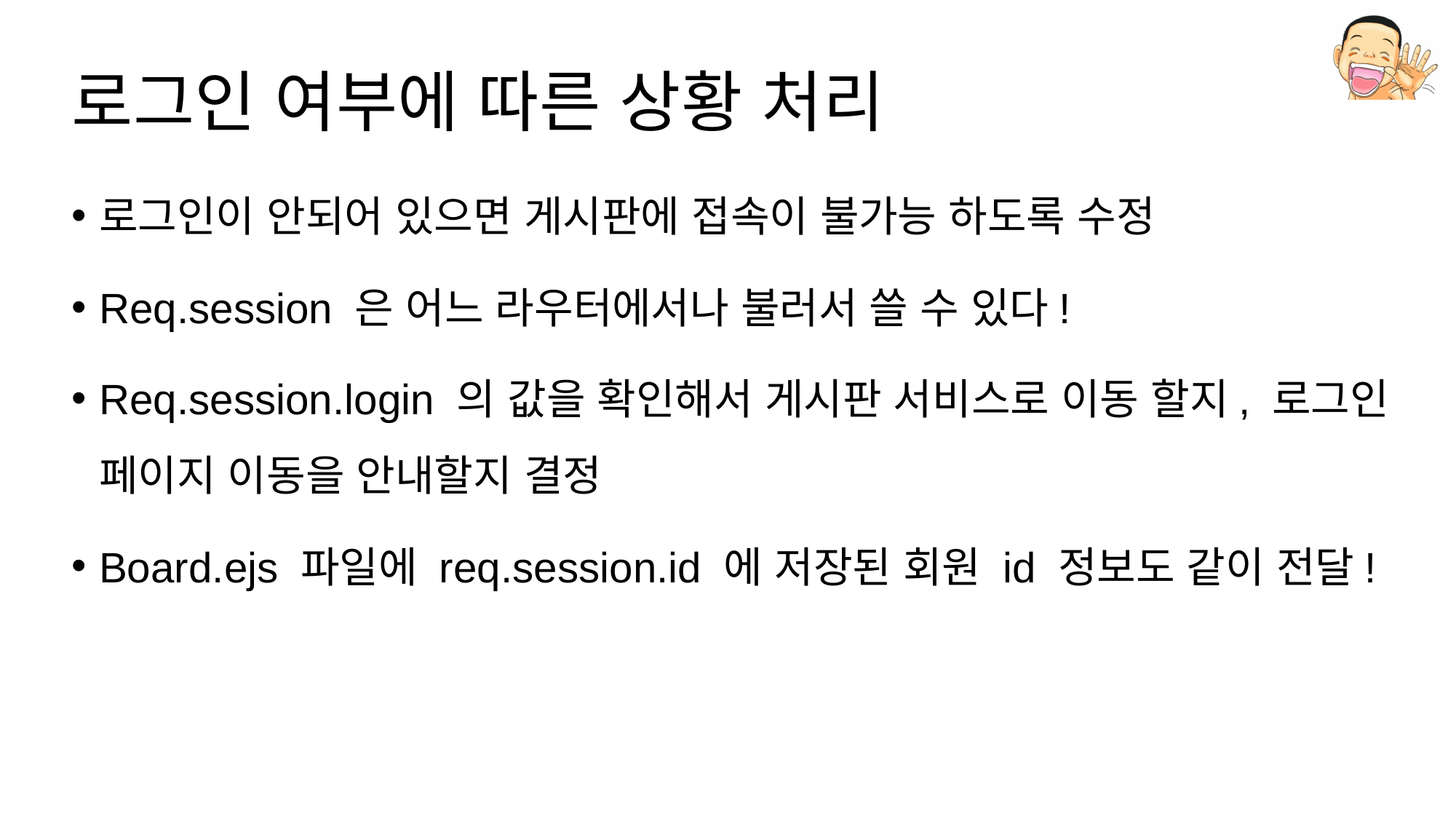

# 로그인 여부에 따른 상황 처리
로그인이 안되어 있으면 게시판에 접속이 불가능 하도록 수정
Req.session 은 어느 라우터에서나 불러서 쓸 수 있다!
Req.session.login 의 값을 확인해서 게시판 서비스로 이동 할지, 로그인 페이지 이동을 안내할지 결정
Board.ejs 파일에 req.session.id 에 저장된 회원 id 정보도 같이 전달!